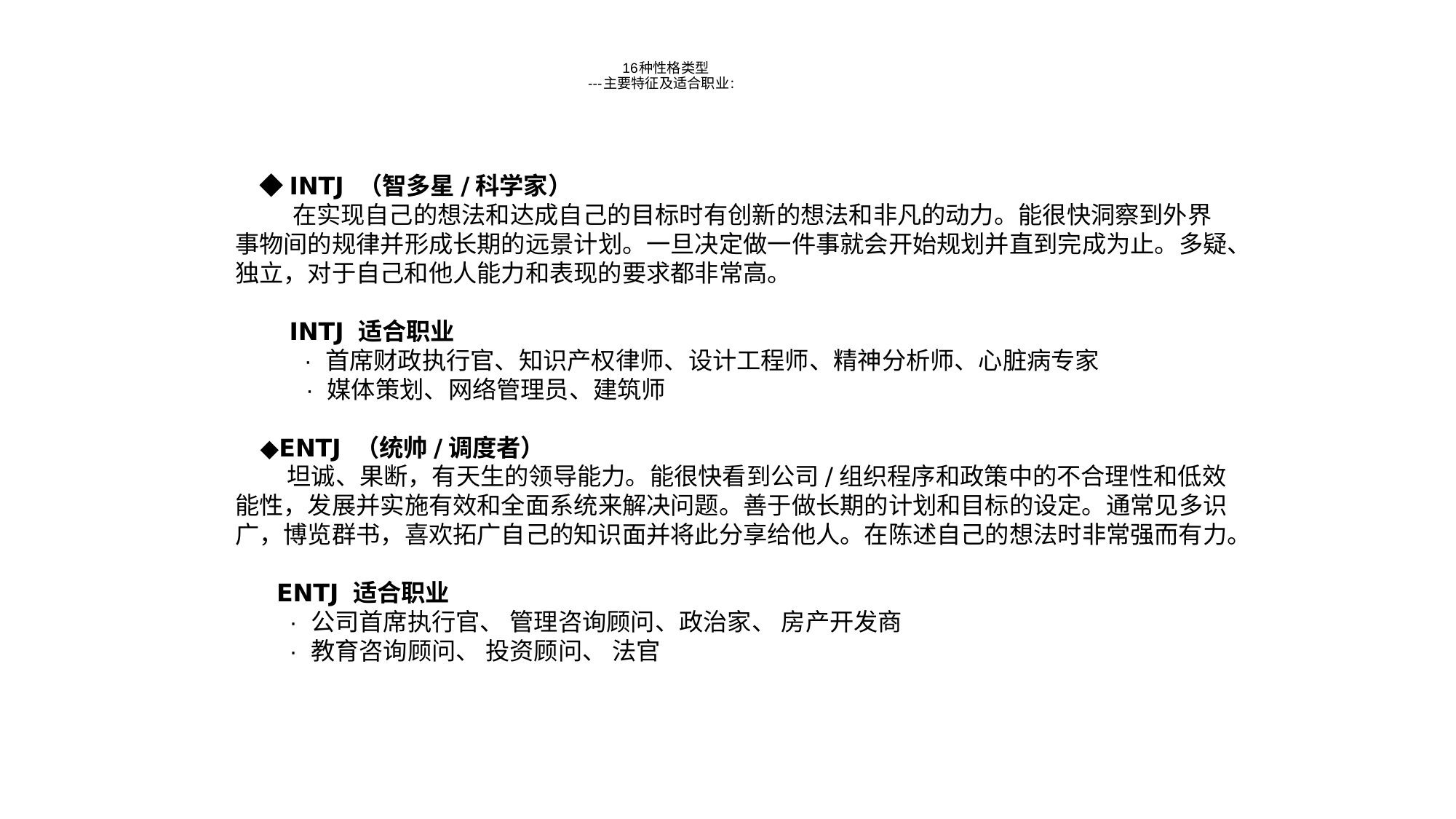

# 16种性格类型 ---主要特征及适合职业：

　◆INTJ （智多星/科学家）
     　在实现自己的想法和达成自己的目标时有创新的想法和非凡的动力。能很快洞察到外界  事物间的规律并形成长期的远景计划。一旦决定做一件事就会开始规划并直到完成为止。多疑、独立，对于自己和他人能力和表现的要求都非常高。

　　INTJ 适合职业
         · 首席财政执行官、知识产权律师、设计工程师、精神分析师、心脏病专家
　　   · 媒体策划、网络管理员、建筑师

   ◆ENTJ （统帅/调度者）
    　坦诚、果断，有天生的领导能力。能很快看到公司/组织程序和政策中的不合理性和低效能性，发展并实施有效和全面系统来解决问题。善于做长期的计划和目标的设定。通常见多识广，博览群书，喜欢拓广自己的知识面并将此分享给他人。在陈述自己的想法时非常强而有力。

 　ENTJ 适合职业
　　· 公司首席执行官、 管理咨询顾问、政治家、 房产开发商
　　· 教育咨询顾问、 投资顾问、 法官